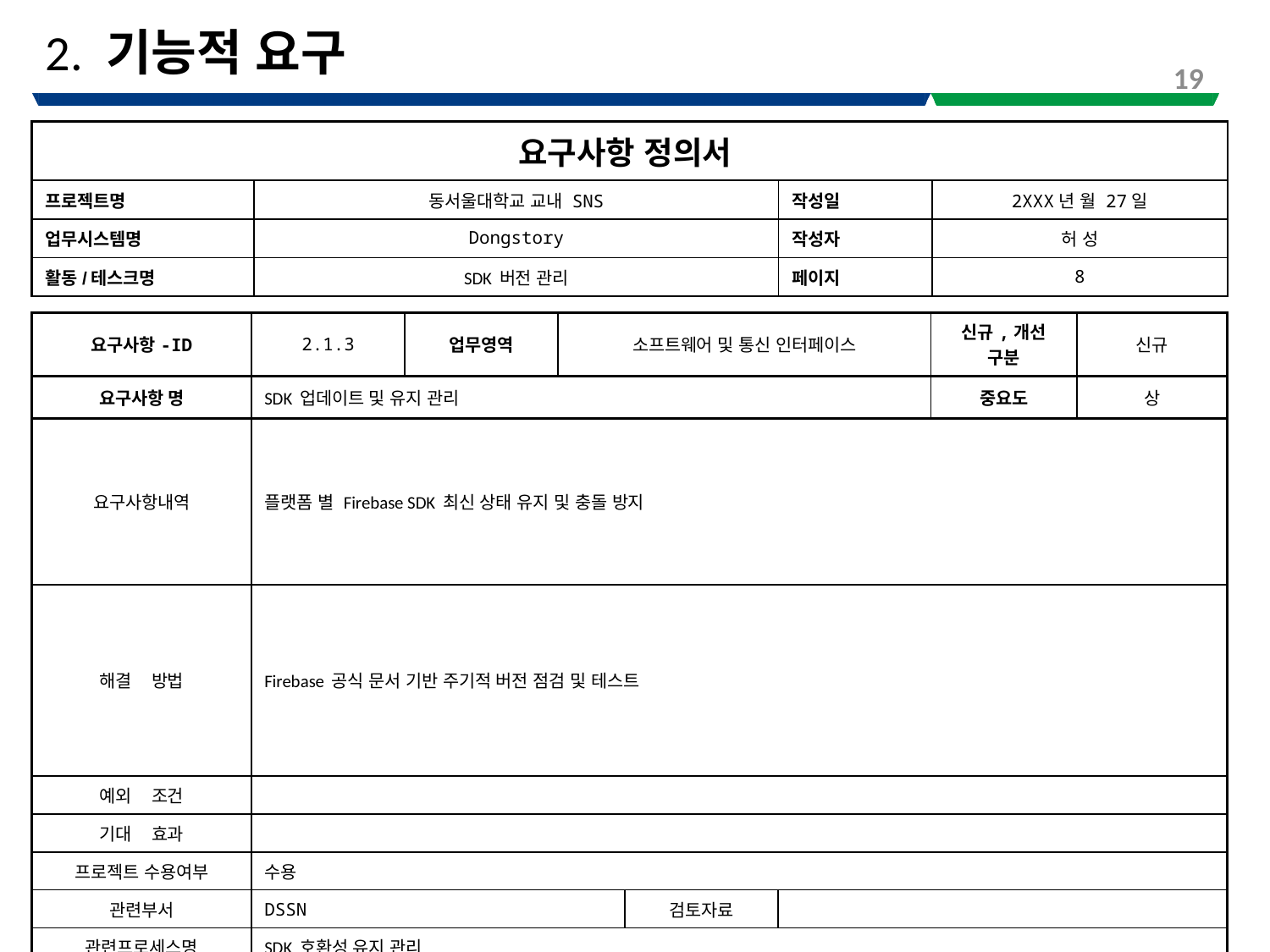

# 2. 기능적 요구
19
| 요구사항 정의서 |  |  |  |
| --- | --- | --- | --- |
| 프로젝트명 | 동서울대학교 교내 SNS | 작성일 | 2XXX년 월 27일 |
| 업무시스템명 | Dongstory | 작성자 | 허 성 |
| 활동/테스크명 | SDK 버전 관리 | 페이지 | 8 |
| 요구사항-ID | 2.1.3 | 업무영역 | 소프트웨어 및 통신 인터페이스 |  |  | 신규,개선 구분 | 신규 |
| --- | --- | --- | --- | --- | --- | --- | --- |
| 요구사항 명 | SDK 업데이트 및 유지 관리 |  |  |  |  | 중요도 | 상 |
| 요구사항내역 | 플랫폼 별 Firebase SDK 최신 상태 유지 및 충돌 방지 |  |  |  |  |  |  |
| 해결 방법 | Firebase 공식 문서 기반 주기적 버전 점검 및 테스트 |  |  |  |  |  |  |
| 예외 조건 |  |  |  |  |  |  |  |
| 기대 효과 |  |  |  |  |  |  |  |
| 프로젝트 수용여부 | 수용 |  |  |  |  |  |  |
| 관련부서 | DSSN |  |  | 검토자료 |  |  |  |
| 관련프로세스명 | SDK 호환성 유지 관리 |  |  |  |  |  |  |